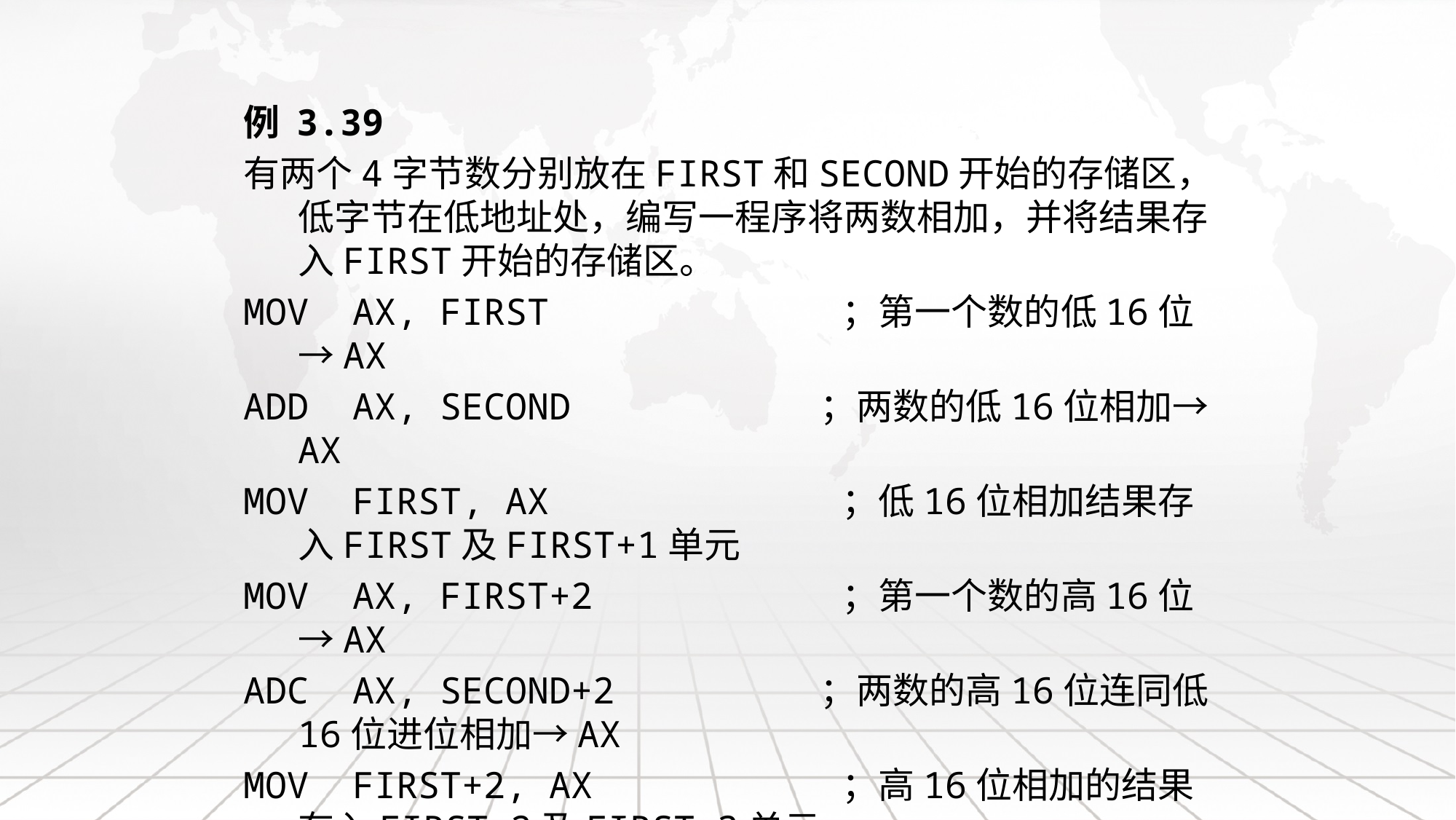

例 3.39
有两个4字节数分别放在FIRST和SECOND开始的存储区，低字节在低地址处，编写一程序将两数相加，并将结果存入FIRST开始的存储区。
MOV  AX, FIRST             ；第一个数的低16位→AX
ADD  AX, SECOND           ；两数的低16位相加→AX
MOV  FIRST, AX             ；低16位相加结果存入FIRST及FIRST+1单元
MOV  AX, FIRST+2           ；第一个数的高16位→AX
ADC  AX, SECOND+2         ；两数的高16位连同低16位进位相加→AX
MOV  FIRST+2, AX           ；高16位相加的结果存入FIRST+2及FIRST+3单元